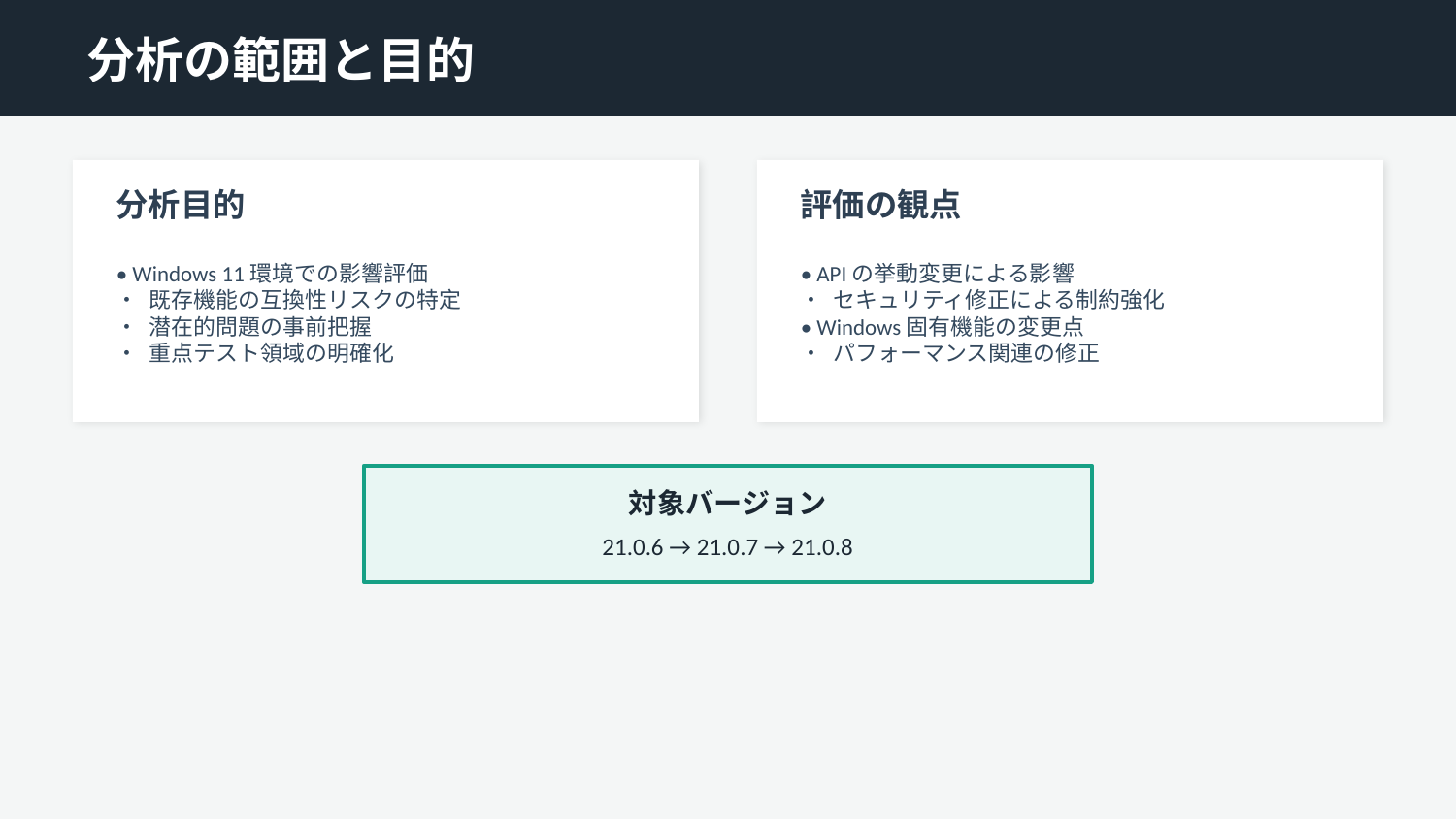

分析の範囲と目的

分析目的
評価の観点
• Windows 11環境での影響評価
• 既存機能の互換性リスクの特定
• 潜在的問題の事前把握
• 重点テスト領域の明確化
• APIの挙動変更による影響
• セキュリティ修正による制約強化
• Windows固有機能の変更点
• パフォーマンス関連の修正

対象バージョン
21.0.6 → 21.0.7 → 21.0.8